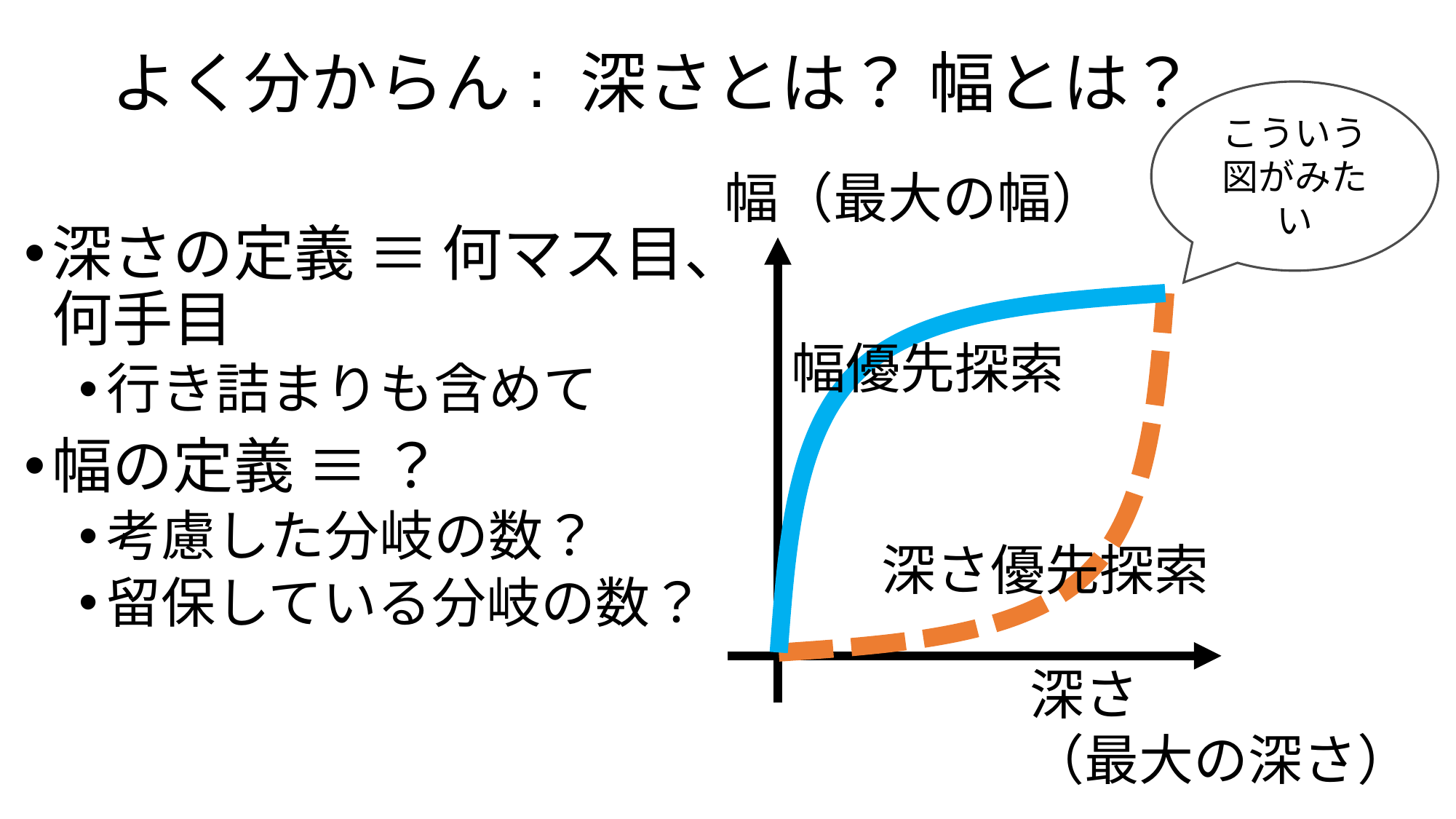

# よく分からん: 深さとは？ 幅とは？
こういう図がみたい
幅（最大の幅）
深さ
（最大の深さ）

深さの定義 ≡ 何マス目、何手目
行き詰まりも含めて
幅の定義 ≡ ？
考慮した分岐の数？
留保している分岐の数？
幅優先探索
深さ優先探索